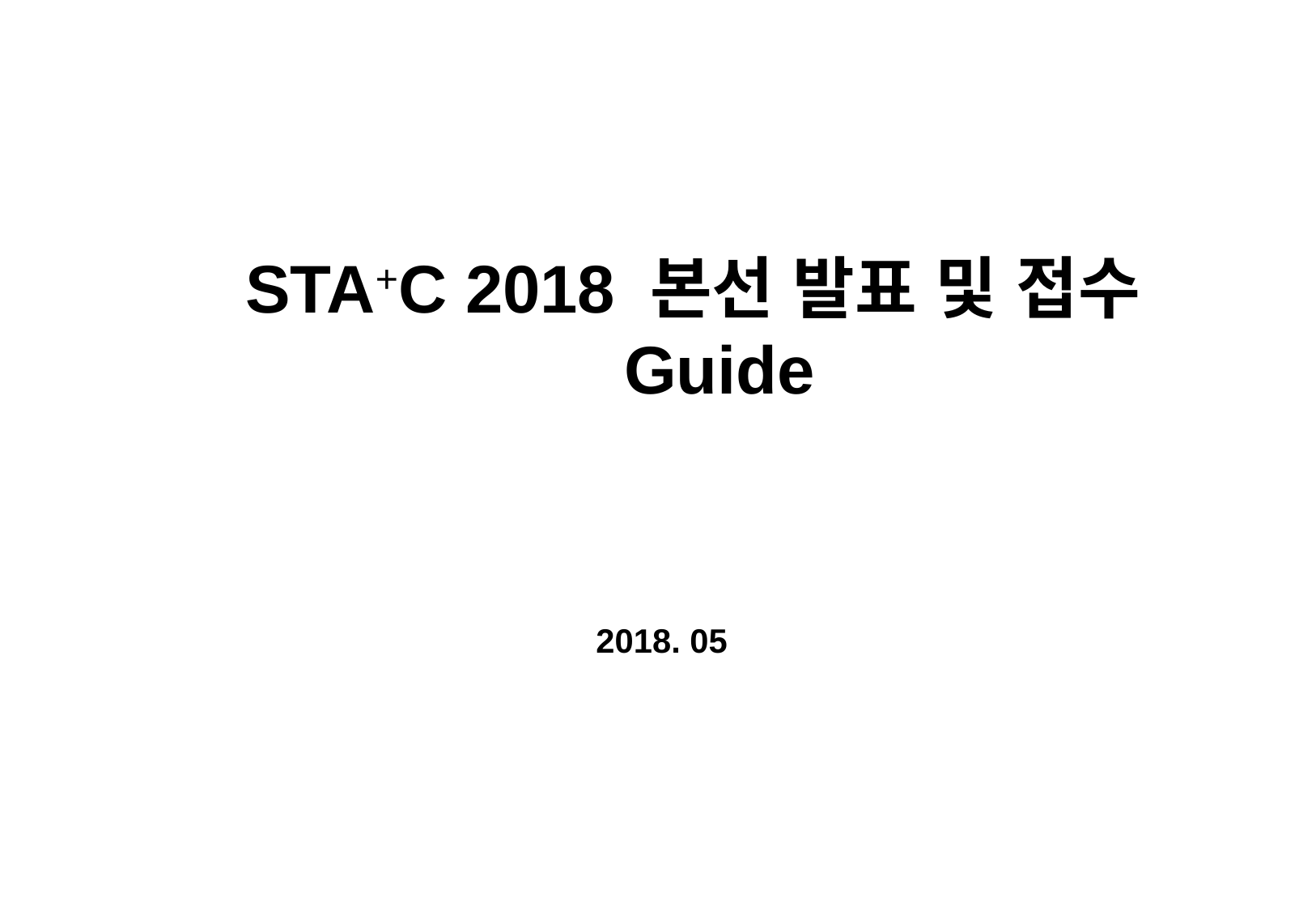

STA+C 2018 본선 발표 및 접수 Guide
2018. 05